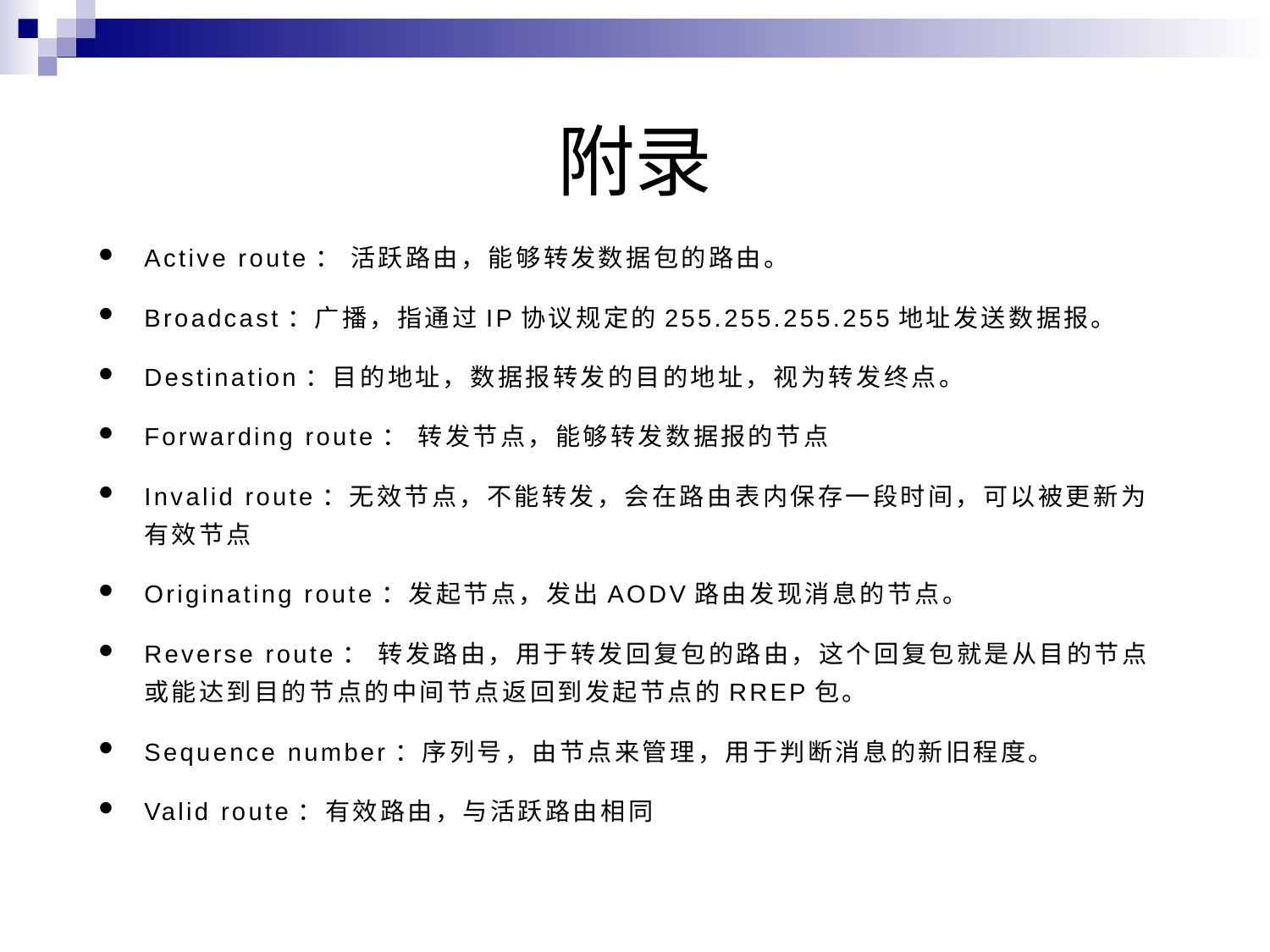

# 附录
Active route： 活跃路由，能够转发数据包的路由。
Broadcast：广播，指通过IP协议规定的255.255.255.255地址发送数据报。
Destination：目的地址，数据报转发的目的地址，视为转发终点。
Forwarding route： 转发节点，能够转发数据报的节点
Invalid route：无效节点，不能转发，会在路由表内保存一段时间，可以被更新为有效节点
Originating route：发起节点，发出AODV路由发现消息的节点。
Reverse route： 转发路由，用于转发回复包的路由，这个回复包就是从目的节点或能达到目的节点的中间节点返回到发起节点的RREP包。
Sequence number：序列号，由节点来管理，用于判断消息的新旧程度。
Valid route：有效路由，与活跃路由相同

26